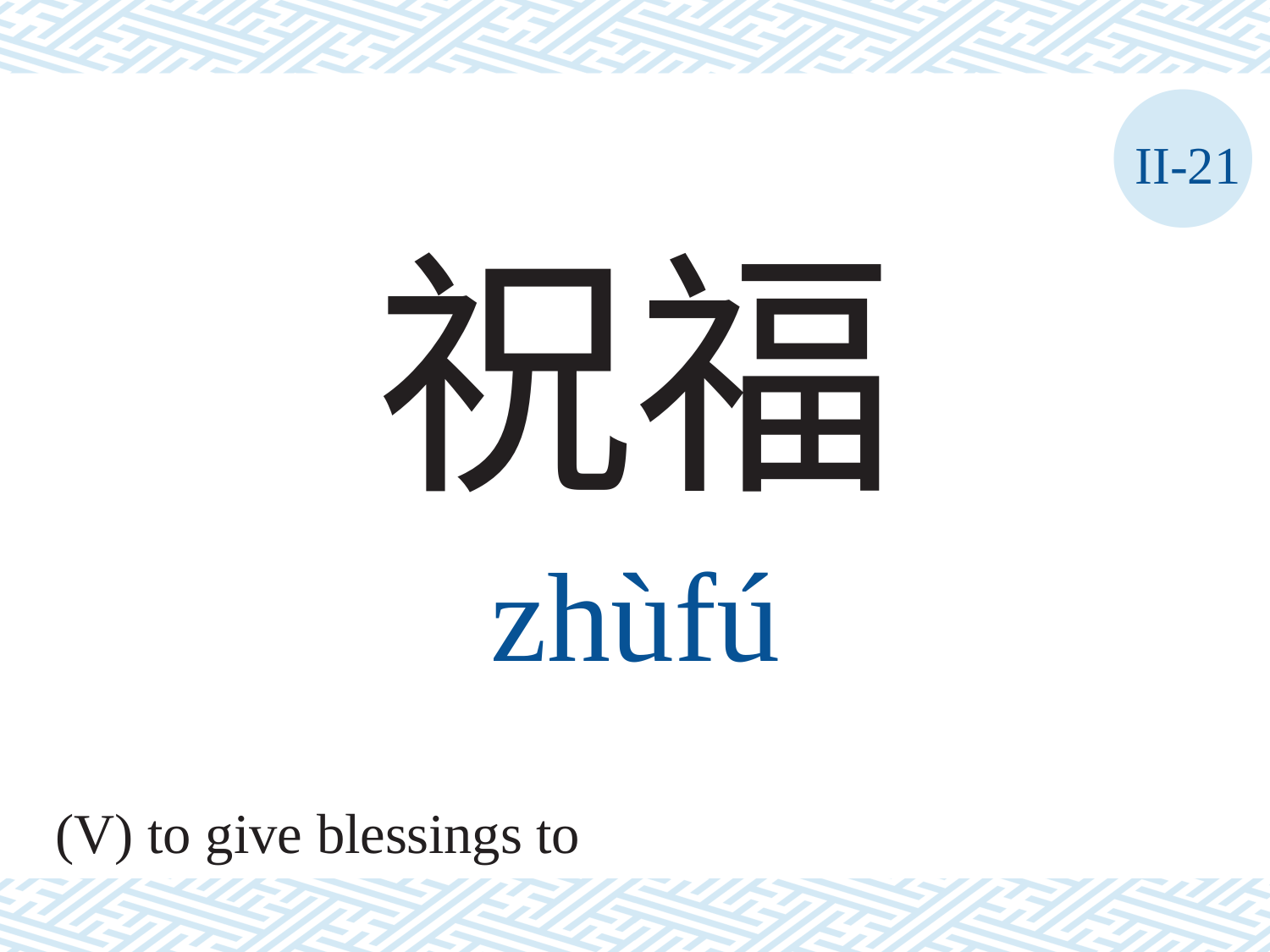

II-21
祝福
zhùfú
(V) to give blessings to